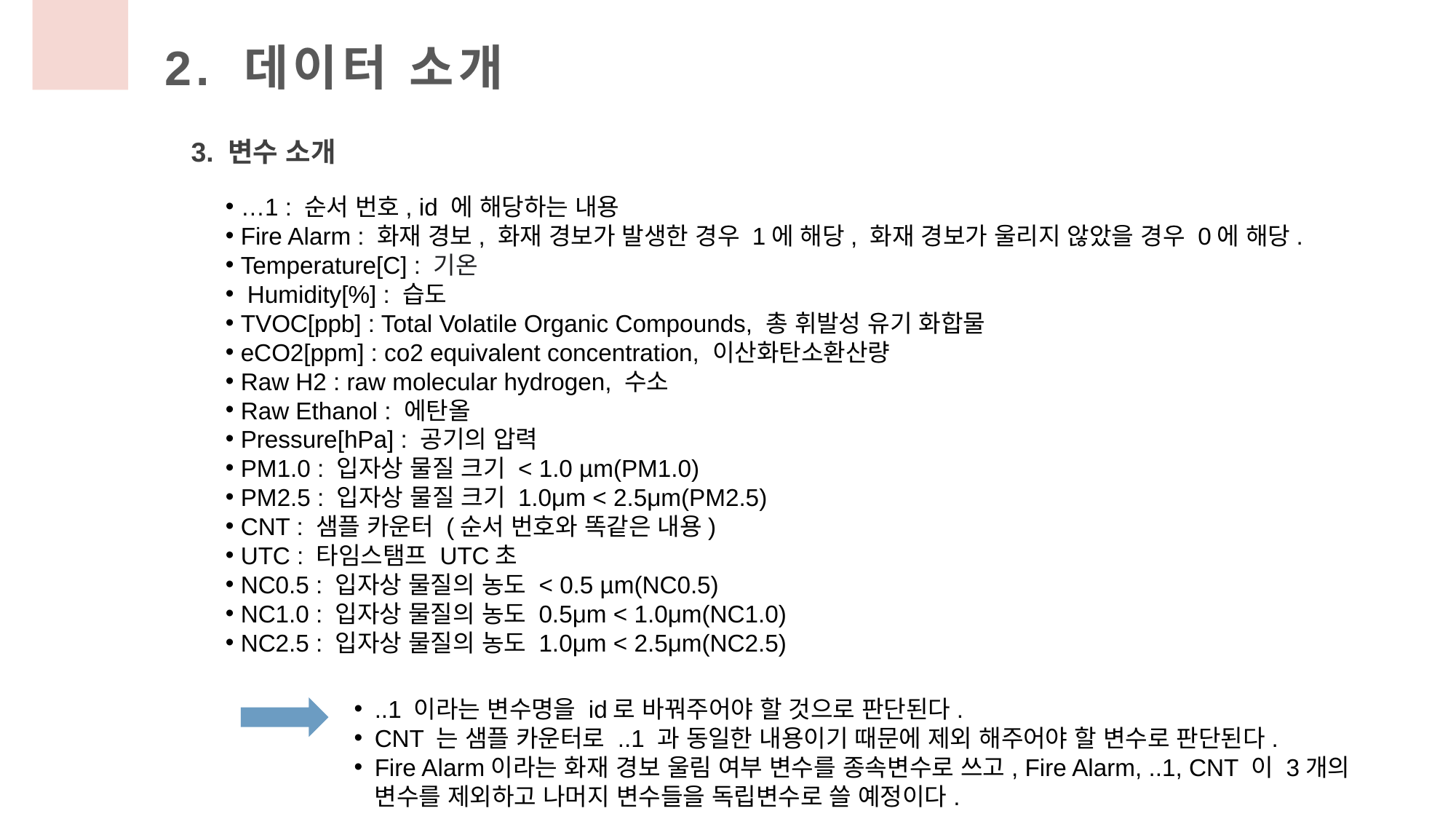

2. 데이터 소개
3. 변수 소개
 …1 : 순서 번호, id 에 해당하는 내용
 Fire Alarm : 화재 경보, 화재 경보가 발생한 경우 1에 해당, 화재 경보가 울리지 않았을 경우 0에 해당.
 Temperature[C] : 기온
  Humidity[%] : 습도
 TVOC[ppb] : Total Volatile Organic Compounds, 총 휘발성 유기 화합물
 eCO2[ppm] : co2 equivalent concentration, 이산화탄소환산량
 Raw H2 : raw molecular hydrogen, 수소
 Raw Ethanol : 에탄올
 Pressure[hPa] : 공기의 압력
 PM1.0 : 입자상 물질 크기 < 1.0 µm(PM1.0)
 PM2.5 : 입자상 물질 크기 1.0μm < 2.5μm(PM2.5)
 CNT : 샘플 카운터 (순서 번호와 똑같은 내용)
 UTC : 타임스탬프 UTC초
 NC0.5 : 입자상 물질의 농도 < 0.5 µm(NC0.5)
 NC1.0 : 입자상 물질의 농도 0.5μm < 1.0μm(NC1.0)
 NC2.5 : 입자상 물질의 농도 1.0μm < 2.5μm(NC2.5)
..1 이라는 변수명을 id로 바꿔주어야 할 것으로 판단된다.
CNT 는 샘플 카운터로 ..1 과 동일한 내용이기 때문에 제외 해주어야 할 변수로 판단된다.
Fire Alarm이라는 화재 경보 울림 여부 변수를 종속변수로 쓰고, Fire Alarm, ..1, CNT 이 3개의 변수를 제외하고 나머지 변수들을 독립변수로 쓸 예정이다.